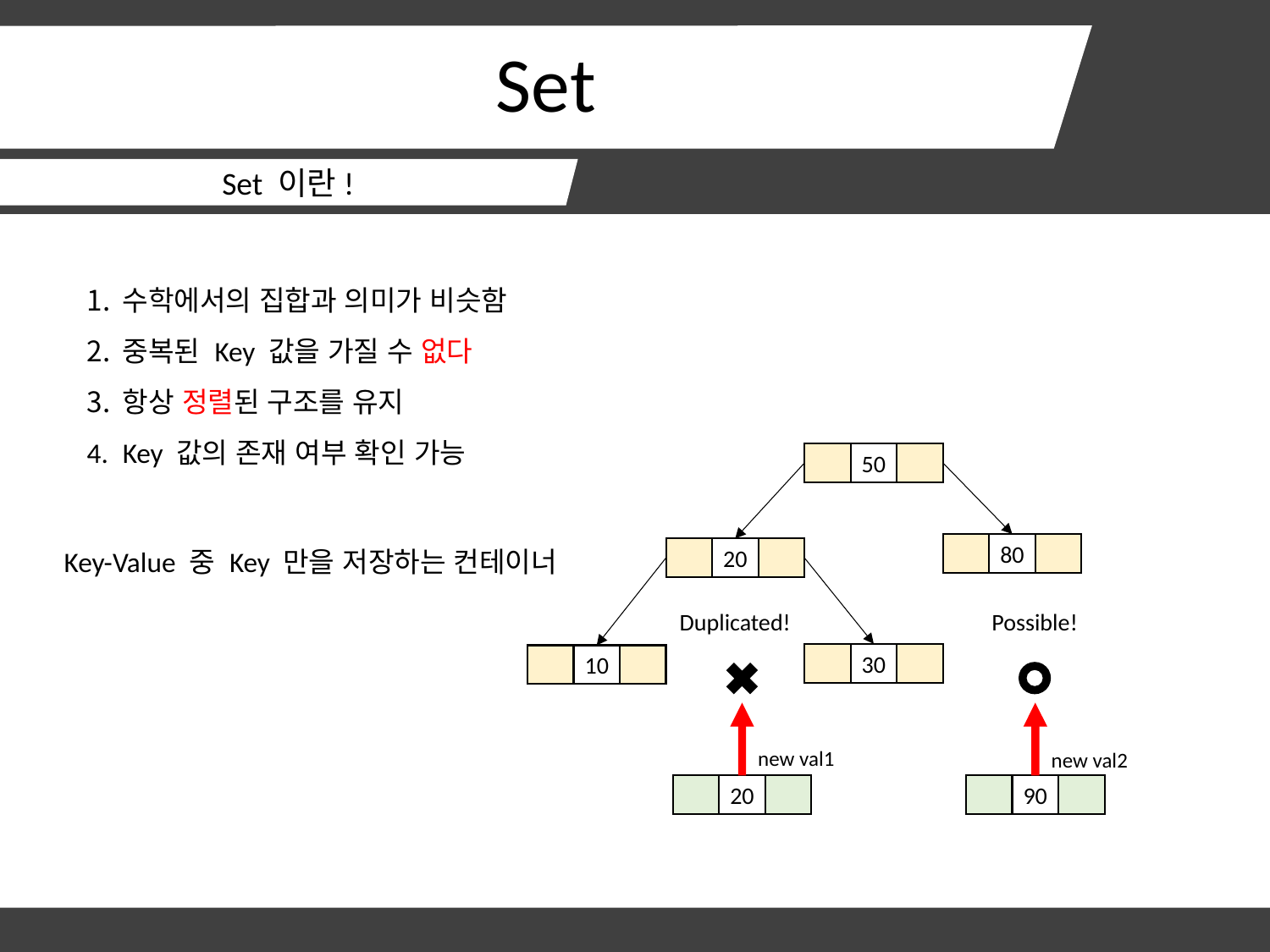

# Set
Set 이란!
수학에서의 집합과 의미가 비슷함
중복된 Key 값을 가질 수 없다
항상 정렬된 구조를 유지
Key 값의 존재 여부 확인 가능

50

80

Key-Value 중 Key 만을 저장하는 컨테이너

20

Duplicated!
Possible!

30

10

new val1
new val2

20

90